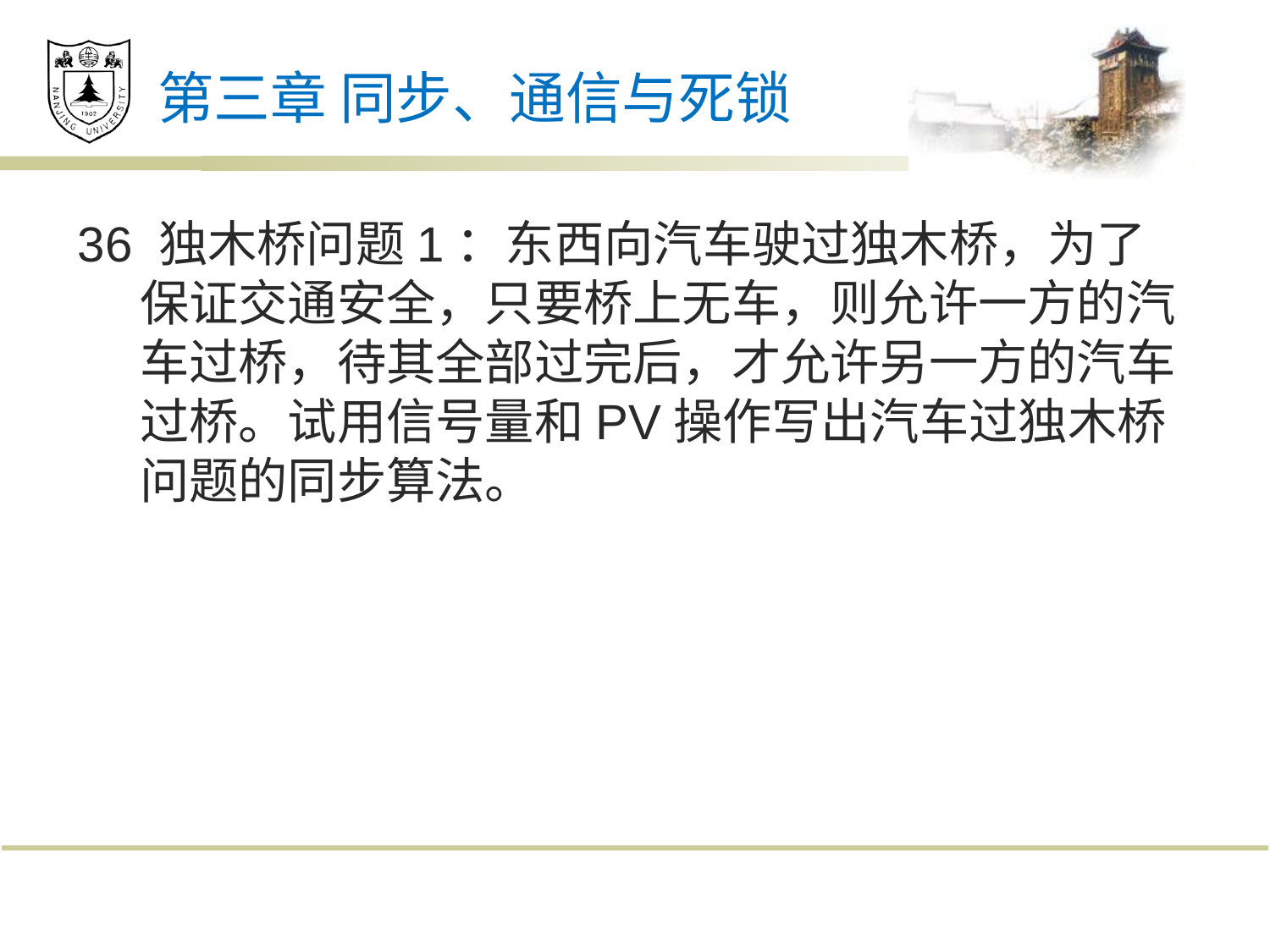

# 第三章 同步、通信与死锁
36 独木桥问题1：东西向汽车驶过独木桥，为了保证交通安全，只要桥上无车，则允许一方的汽车过桥，待其全部过完后，才允许另一方的汽车过桥。试用信号量和PV操作写出汽车过独木桥问题的同步算法。